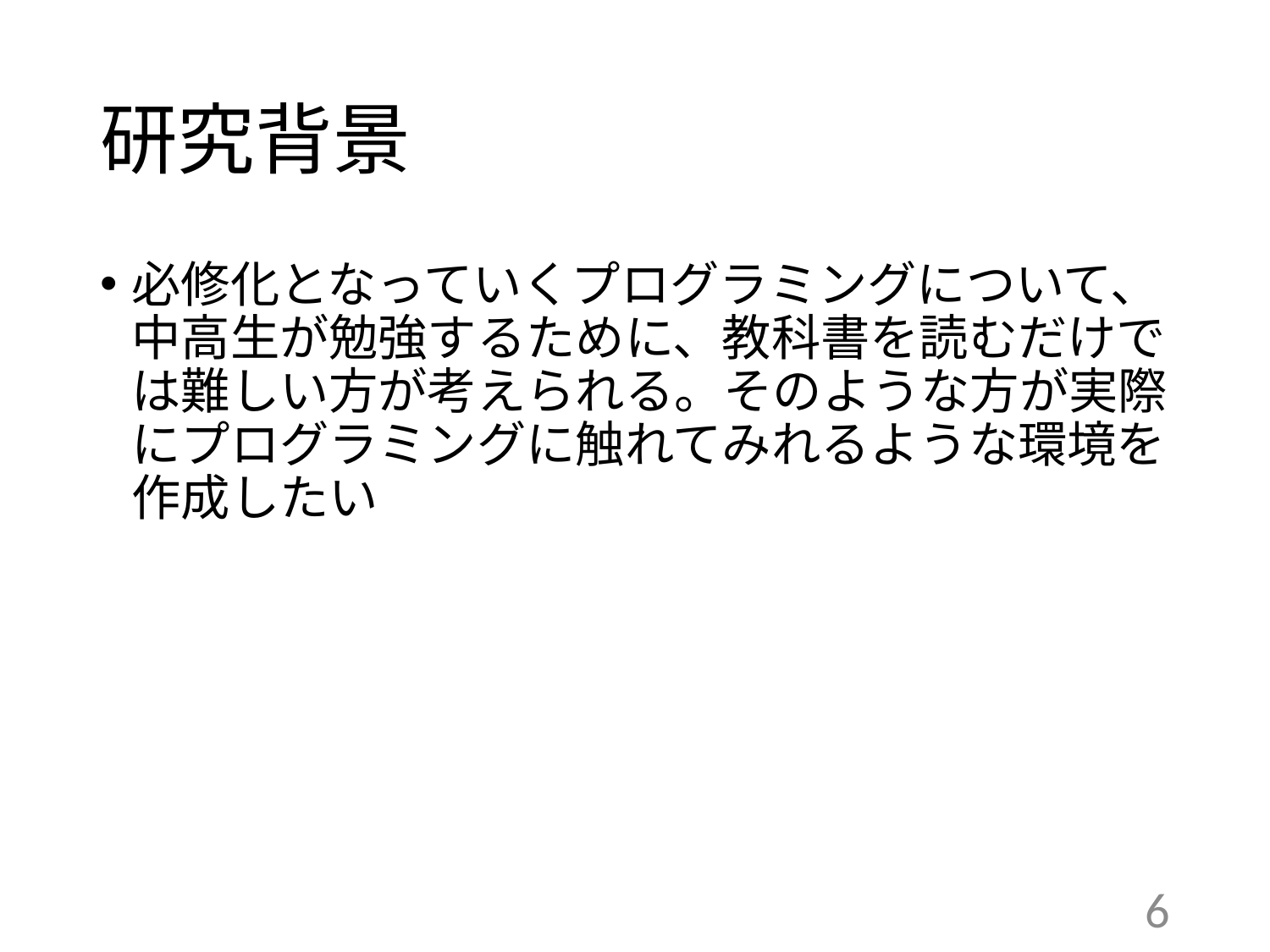

# 研究背景
必修化となっていくプログラミングについて、中高生が勉強するために、教科書を読むだけでは難しい方が考えられる。そのような方が実際にプログラミングに触れてみれるような環境を作成したい
6